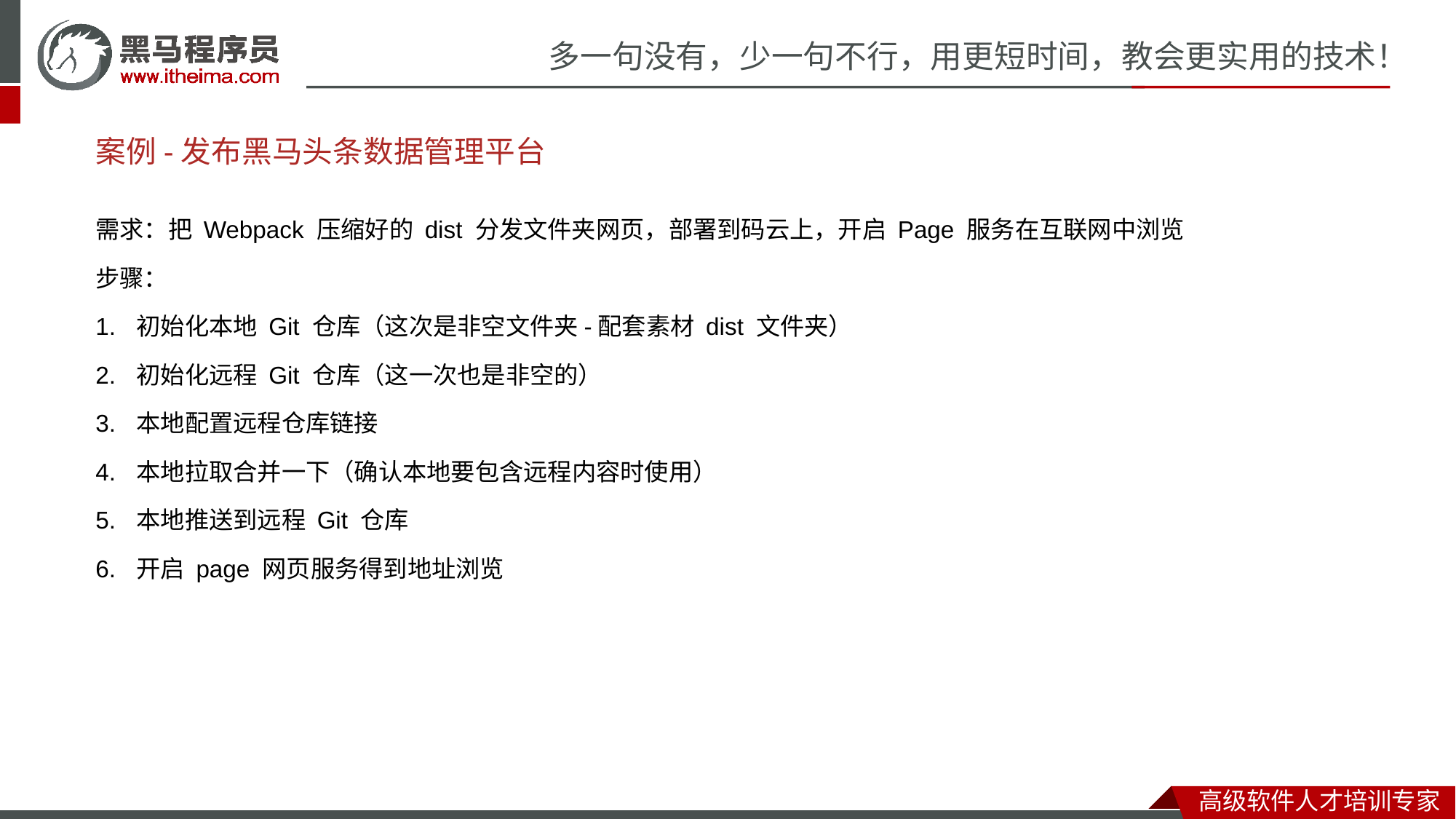

# 案例-发布黑马头条数据管理平台
需求：把 Webpack 压缩好的 dist 分发文件夹网页，部署到码云上，开启 Page 服务在互联网中浏览
步骤：
初始化本地 Git 仓库（这次是非空文件夹-配套素材 dist 文件夹）
初始化远程 Git 仓库（这一次也是非空的）
本地配置远程仓库链接
本地拉取合并一下（确认本地要包含远程内容时使用）
本地推送到远程 Git 仓库
开启 page 网页服务得到地址浏览